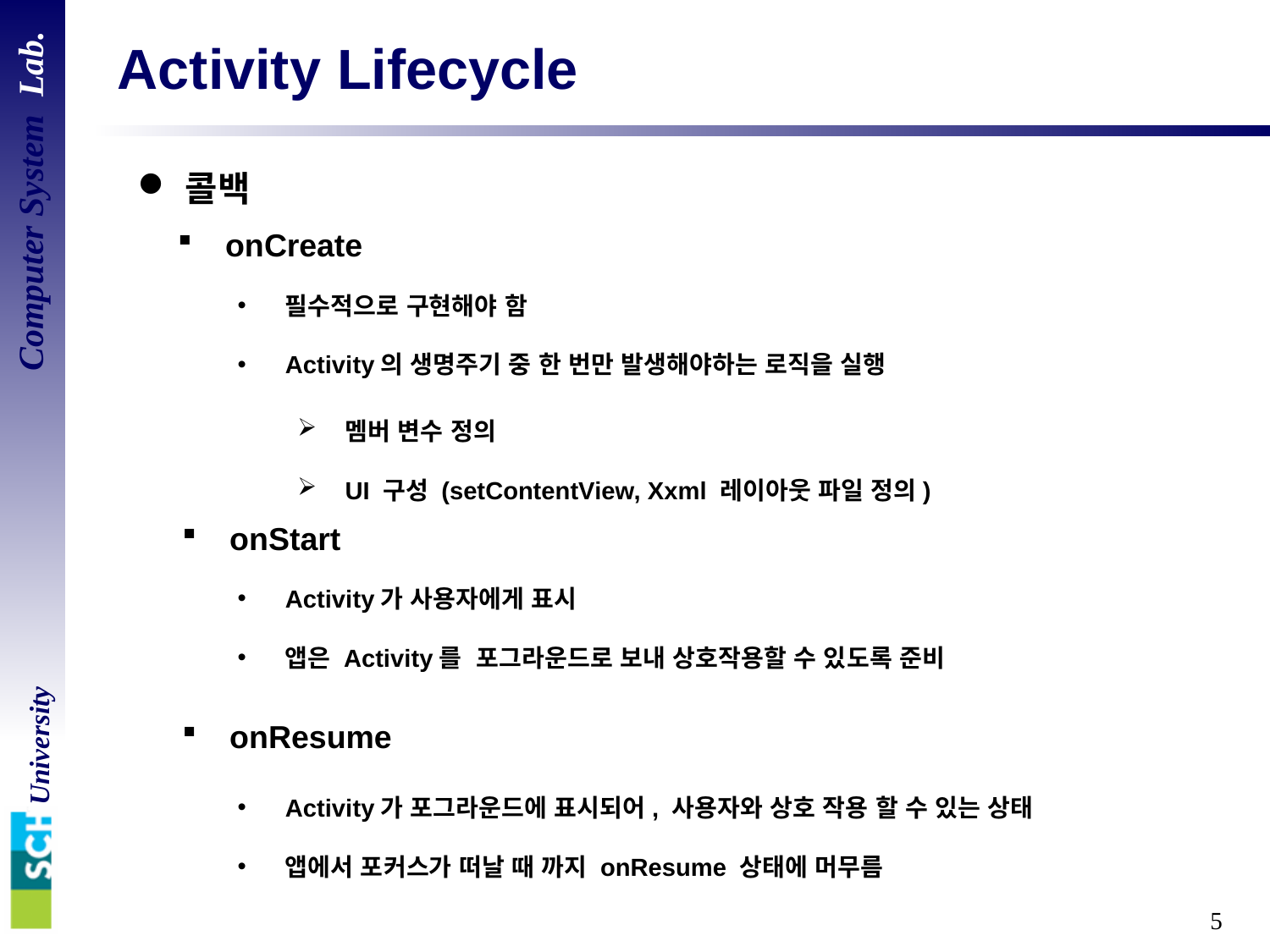

# Activity Lifecycle
콜백

onCreate

필수적으로 구현해야 함

Activity의 생명주기 중 한 번만 발생해야하는 로직을 실행

멤버 변수 정의

UI 구성 (setContentView, Xxml 레이아웃 파일 정의)

onStart

Activity가 사용자에게 표시

앱은 Activity를  포그라운드로 보내 상호작용할 수 있도록 준비

onResume
Activity가 포그라운드에 표시되어, 사용자와 상호 작용 할 수 있는 상태

앱에서 포커스가 떠날 때 까지 onResume 상태에 머무름